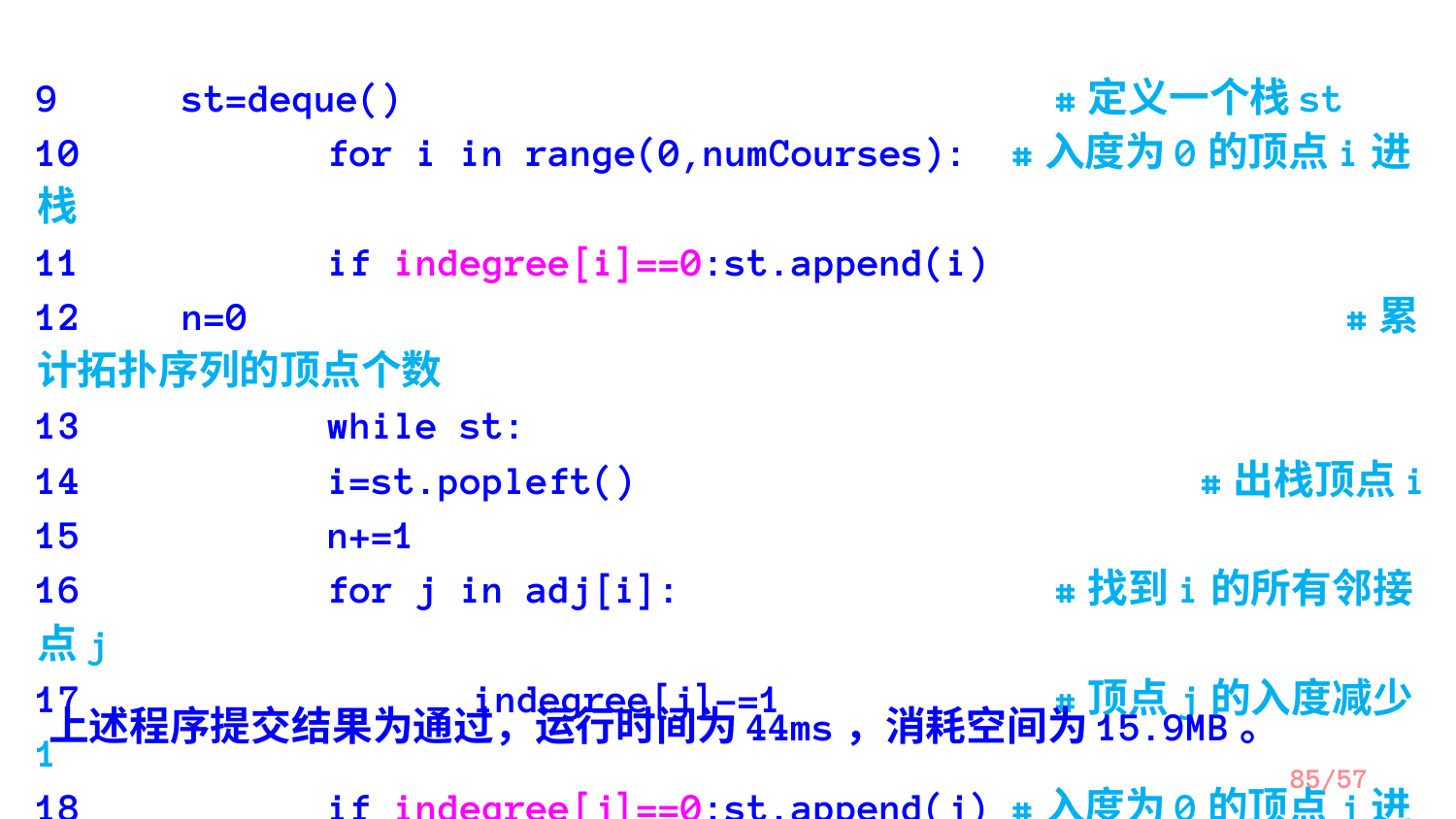

9     	st=deque()      				#定义一个栈st
10     	for i in range(0,numCourses):  #入度为0的顶点i进栈
11      	if indegree[i]==0:st.append(i)
12    	n=0   								#累计拓扑序列的顶点个数
13     	while st:
14      	i=st.popleft() 				#出栈顶点i
15        	n+=1
16       	for j in adj[i]:  			#找到i的所有邻接点j
17        		indegree[j]-=1  		#顶点j的入度减少1
18          	if indegree[j]==0:st.append(j) #入度为0的顶点j进栈
19    	return n==numCourses
上述程序提交结果为通过，运行时间为44ms，消耗空间为15.9MB。
85/57